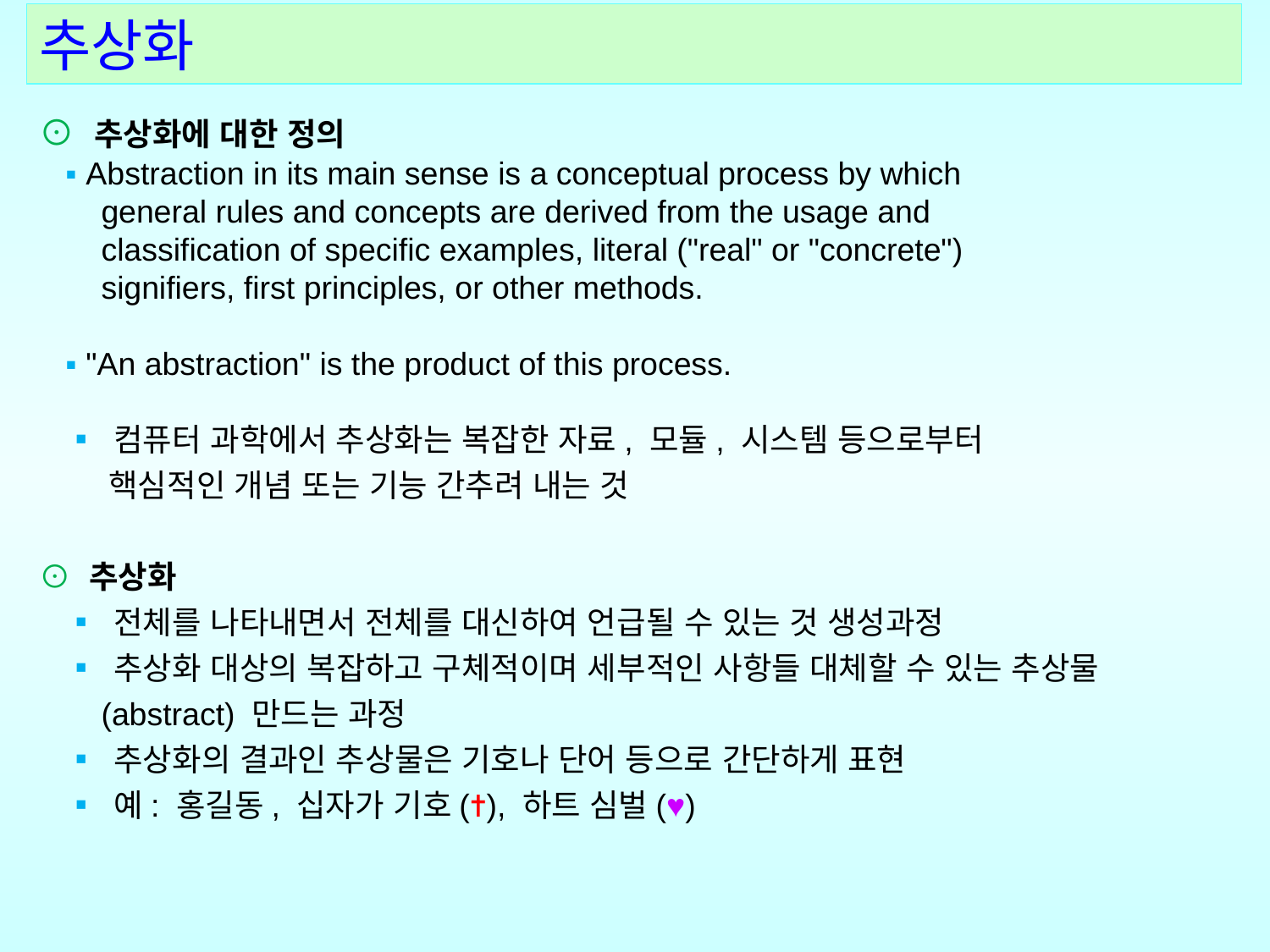

추상화
⊙ 추상화에 대한 정의
   ▪ Abstraction in its main sense is a conceptual process by which
       general rules and concepts are derived from the usage and
       classification of specific examples, literal ("real" or "concrete")
       signifiers, first principles, or other methods.

   ▪ "An abstraction" is the product of this process.

   ▪ 컴퓨터 과학에서 추상화는 복잡한 자료, 모듈, 시스템 등으로부터
       핵심적인 개념 또는 기능 간추려 내는 것

⊙ 추상화
   ▪ 전체를 나타내면서 전체를 대신하여 언급될 수 있는 것 생성과정
   ▪ 추상화 대상의 복잡하고 구체적이며 세부적인 사항들 대체할 수 있는 추상물
       (abstract) 만드는 과정
   ▪ 추상화의 결과인 추상물은 기호나 단어 등으로 간단하게 표현
   ▪ 예: 홍길동, 십자가 기호(✝), 하트 심벌(♥)